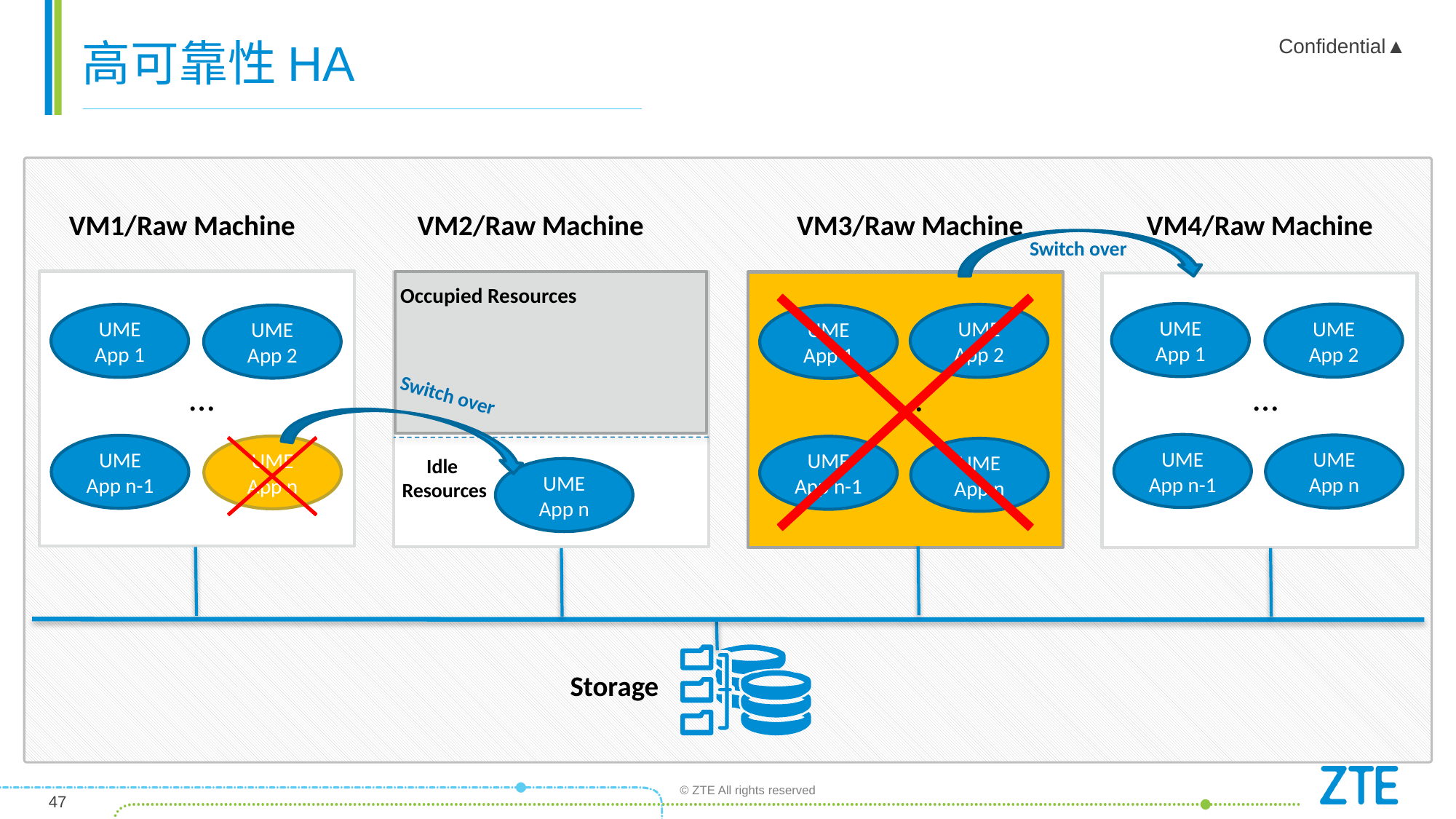

高可靠性HA

VM2/Raw Machine
VM3/Raw Machine
VM1/Raw Machine
VM4/Raw Machine

Switch over

Occupied Resources
UME App 1
UME App 2
UME App 1
UME App 2
UME App 2
UME App 1
…
…
…
Switch over

UME App n-1
UME App n
UME App n-1
UME App n
UME App n-1
UME App n
Idle
Resources
UME App n

Storage